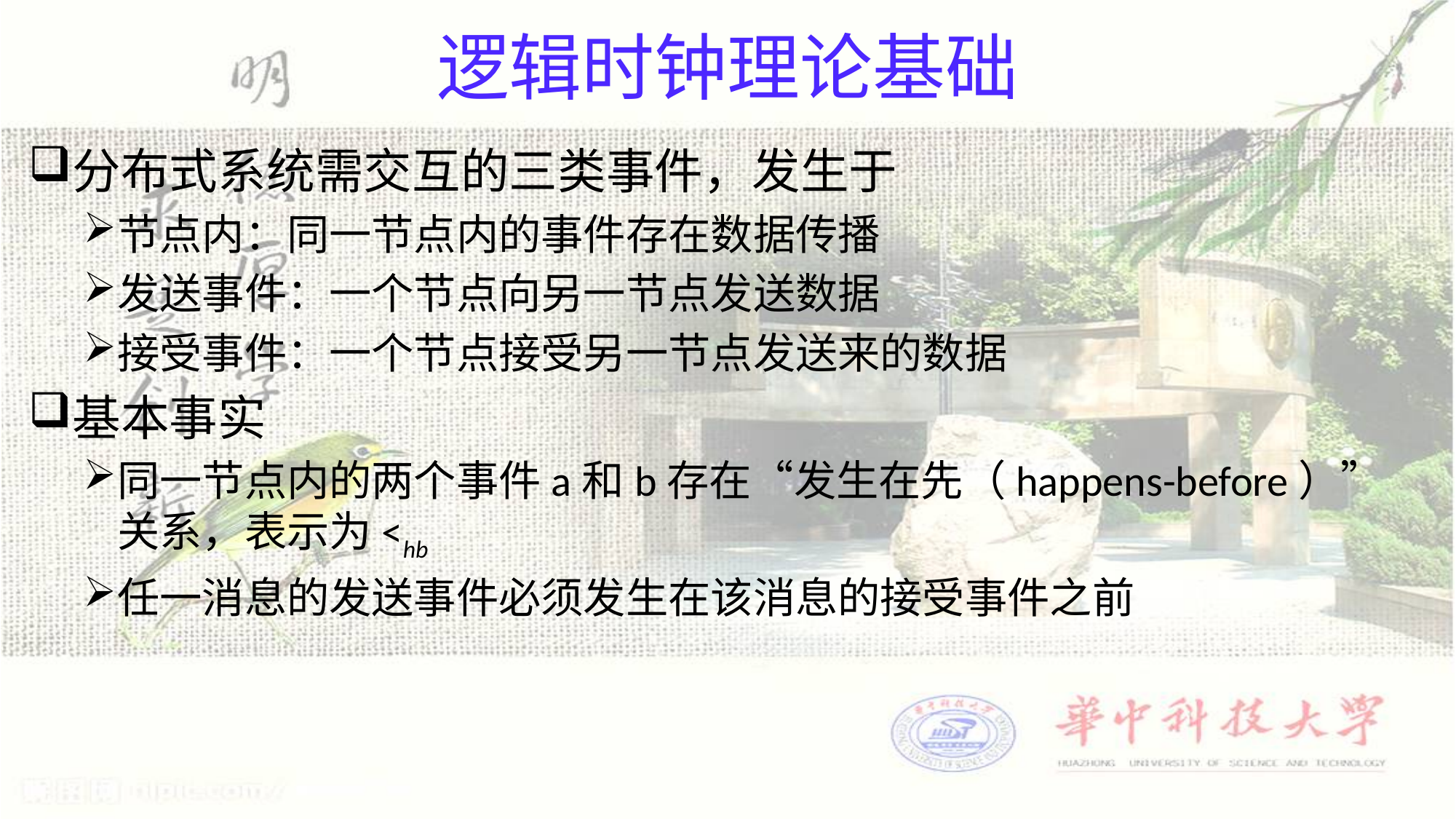

# 逻辑时钟理论基础
分布式系统需交互的三类事件，发生于
节点内：同一节点内的事件存在数据传播
发送事件：一个节点向另一节点发送数据
接受事件：一个节点接受另一节点发送来的数据
基本事实
同一节点内的两个事件a和b存在“发生在先（happens-before）”关系，表示为<hb
任一消息的发送事件必须发生在该消息的接受事件之前